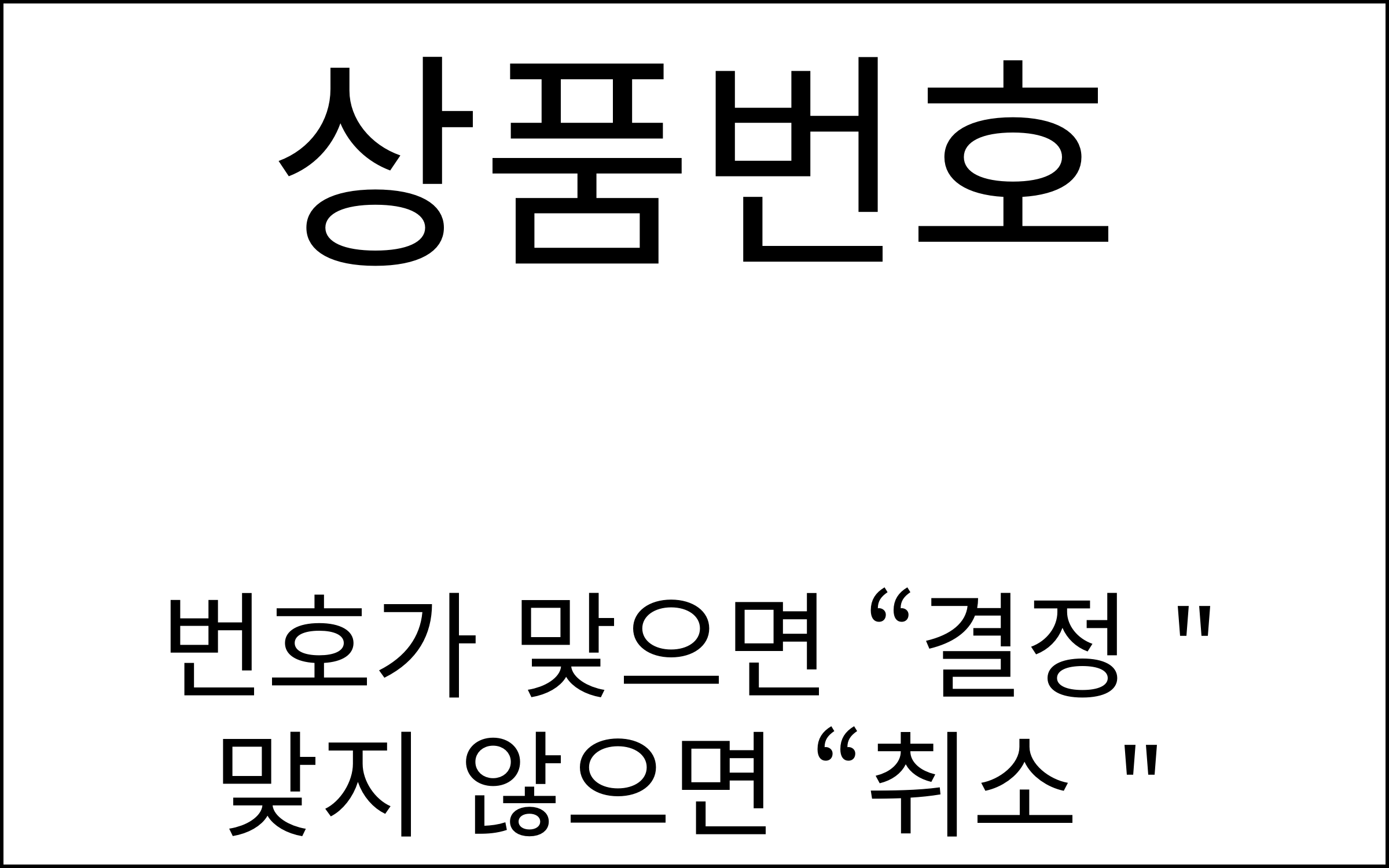

상품번호

번호가 맞으면 “결정"
맞지 않으면 “취소"